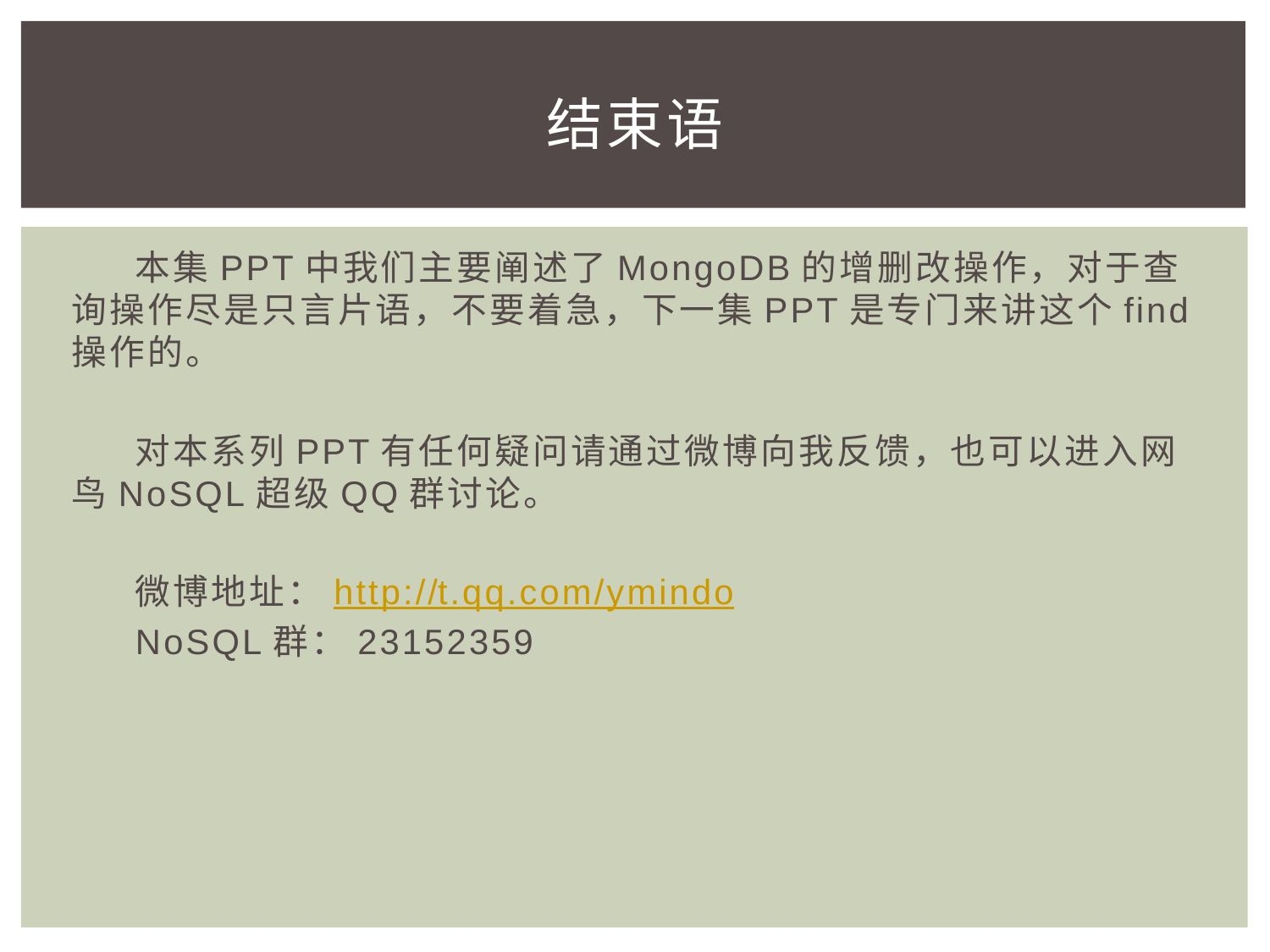

# 结束语
本集PPT中我们主要阐述了MongoDB的增删改操作，对于查询操作尽是只言片语，不要着急，下一集PPT是专门来讲这个find操作的。

对本系列PPT有任何疑问请通过微博向我反馈，也可以进入网鸟NoSQL超级QQ群讨论。

微博地址：http://t.qq.com/ymindo
NoSQL群：23152359